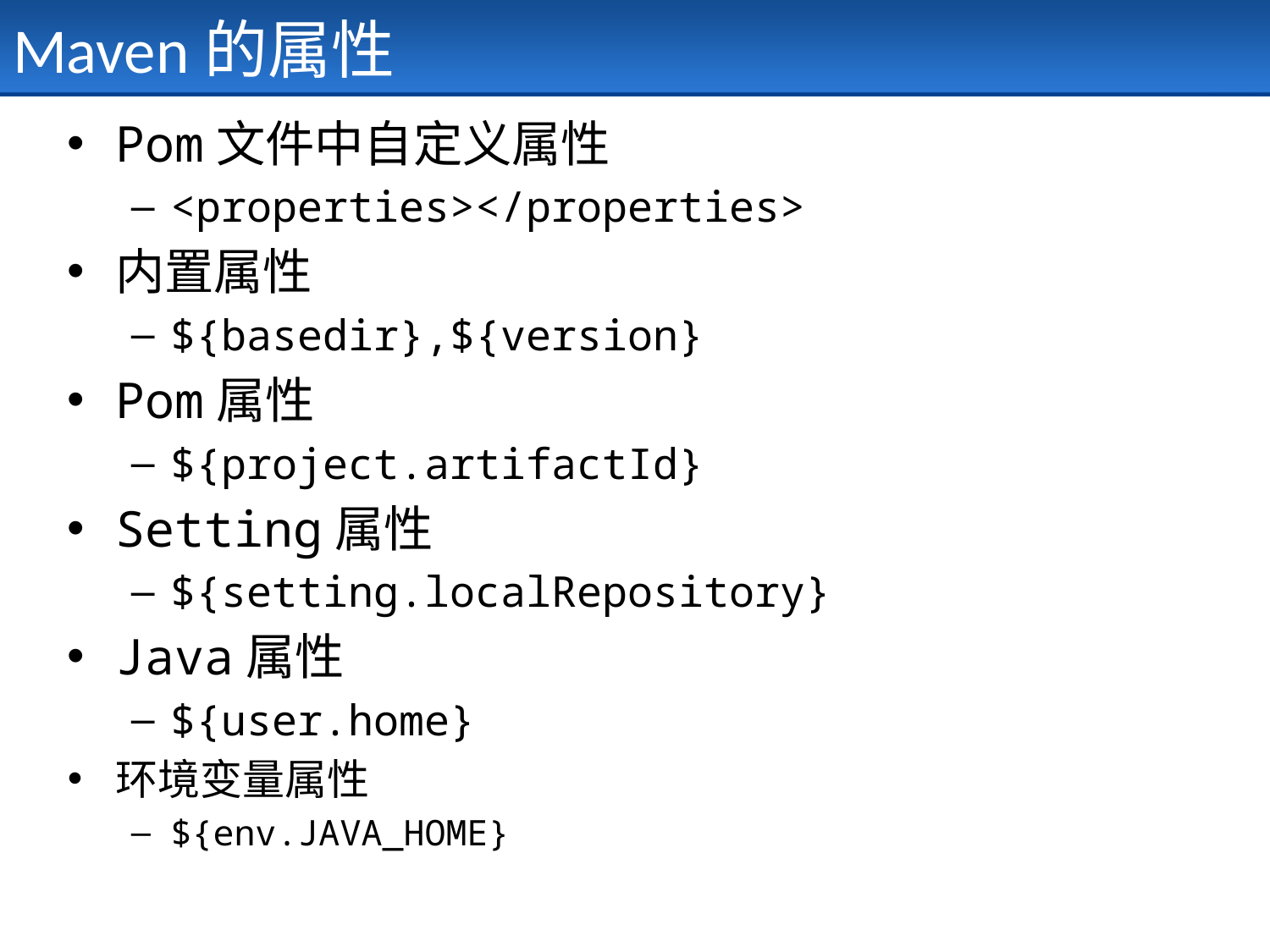

# Maven的属性
Pom文件中自定义属性
<properties></properties>
内置属性
${basedir},${version}
Pom属性
${project.artifactId}
Setting属性
${setting.localRepository}
Java属性
${user.home}
环境变量属性
${env.JAVA_HOME}